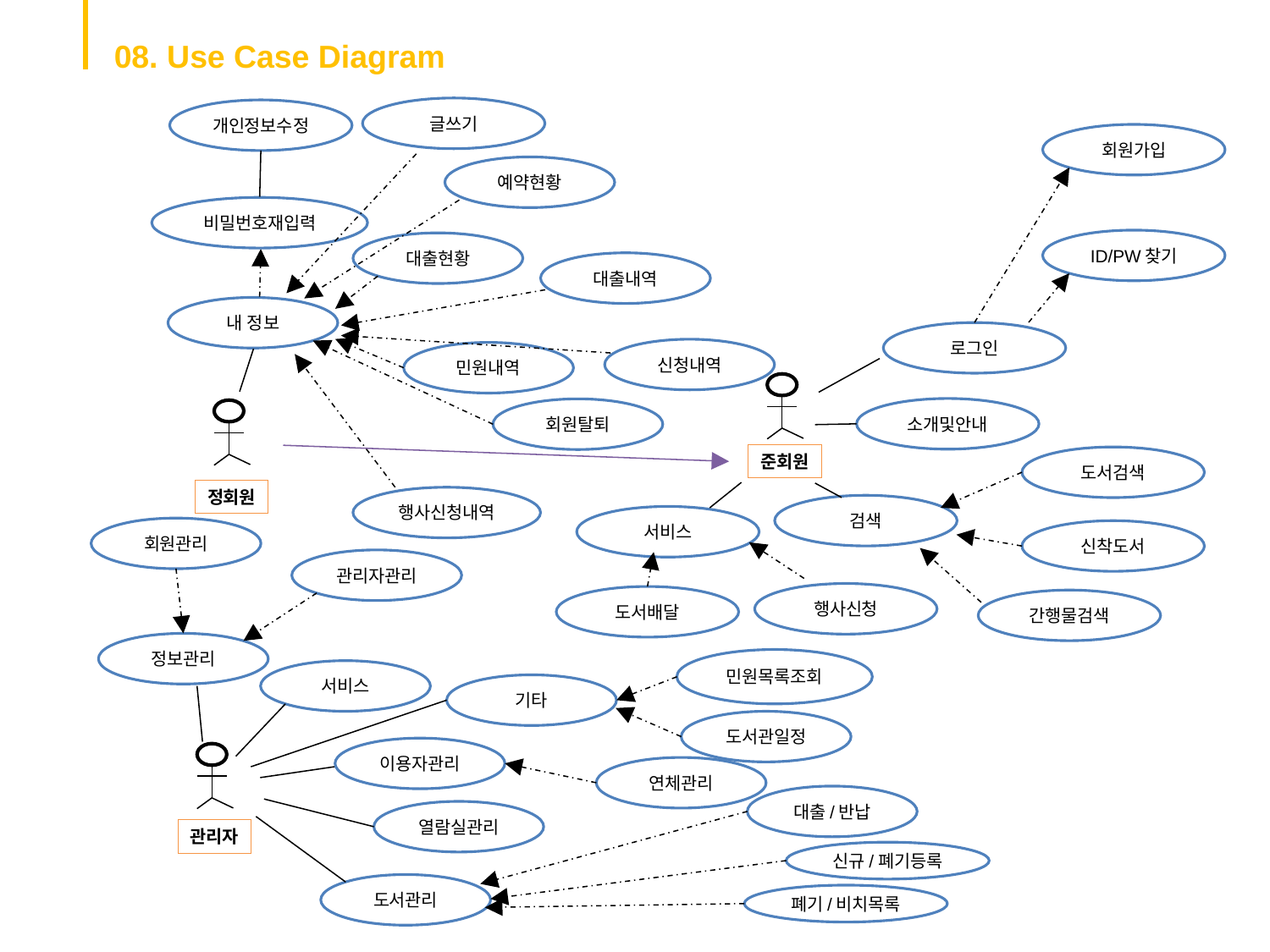

08. Use Case Diagram
글쓰기
개인정보수정
회원가입
예약현황
비밀번호재입력
ID/PW찾기
대출현황
대출내역
내 정보
로그인
신청내역
민원내역

소개및안내
회원탈퇴

준회원
도서검색
정회원
행사신청내역
검색
서비스
회원관리
신착도서
관리자관리
행사신청
도서배달
간행물검색
정보관리
민원목록조회
서비스
기타
도서관일정
이용자관리

연체관리
대출/반납
열람실관리
관리자
신규/폐기등록
도서관리
폐기/비치목록